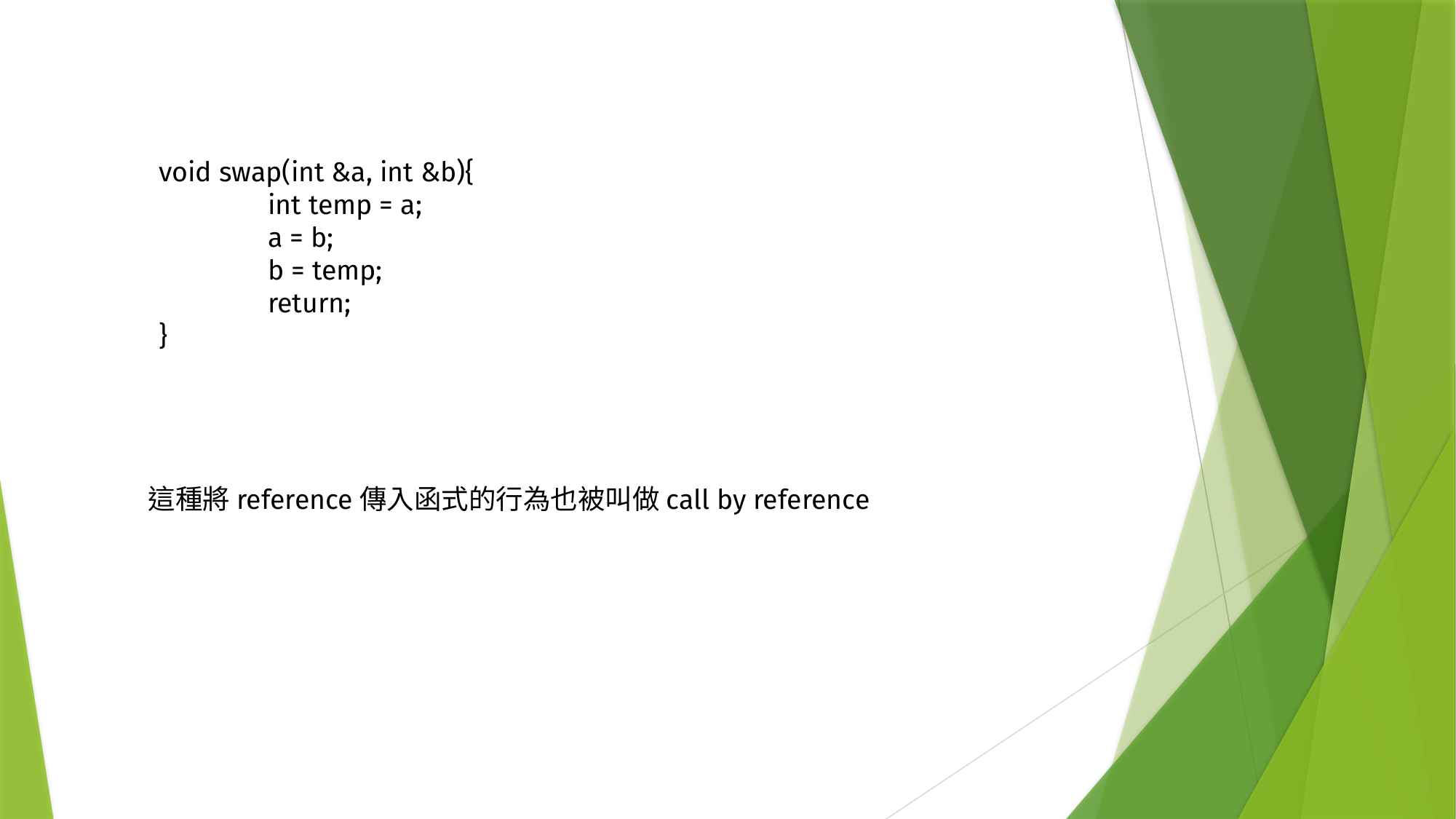

void swap(int &a, int &b){
	int temp = a;
	a = b;
	b = temp;
	return;
}

這種將reference傳入函式的行為也被叫做call by reference